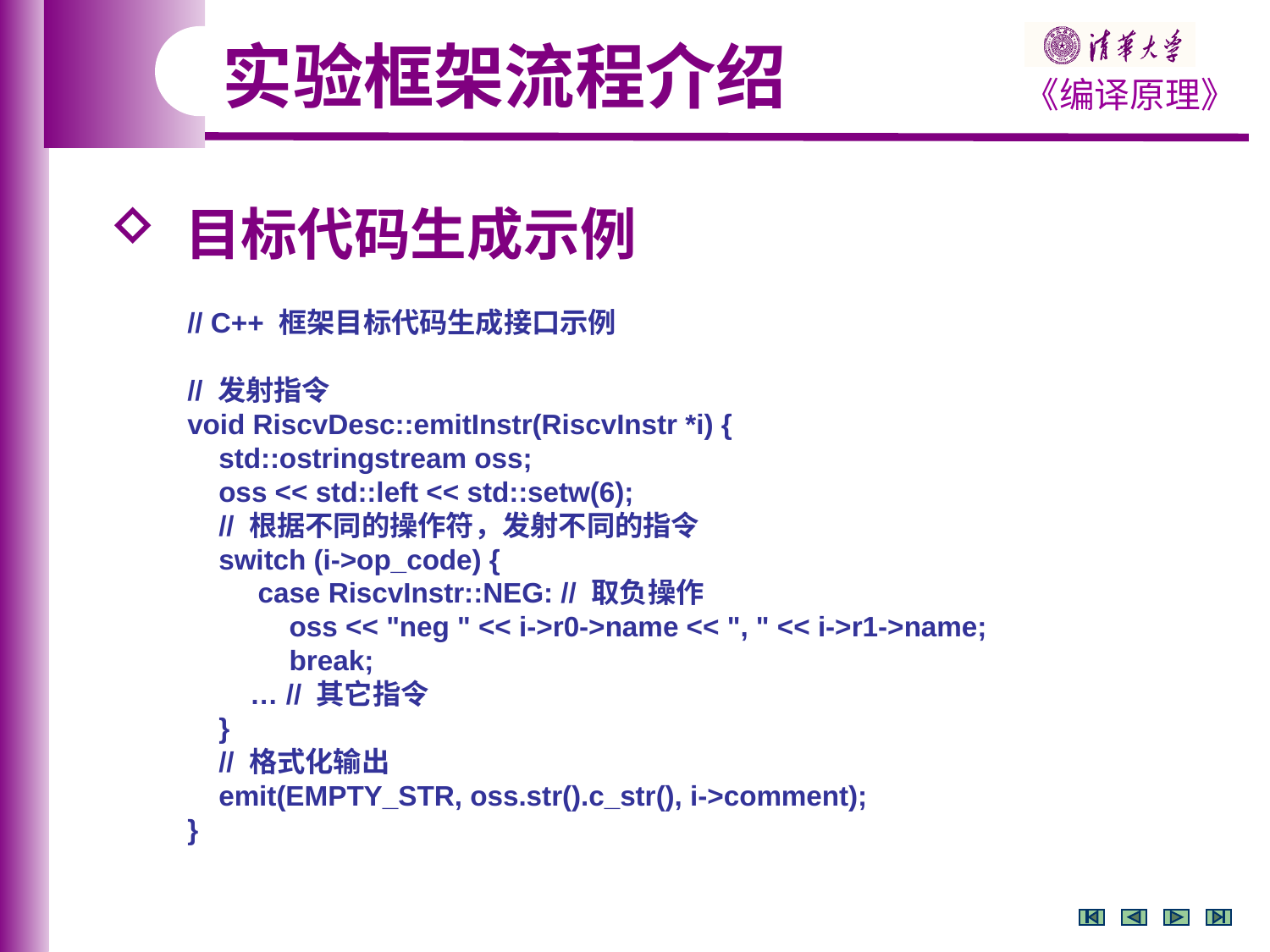

实验框架流程介绍
 目标代码生成示例
// C++ 框架目标代码生成接口示例

// 发射指令
void RiscvDesc::emitInstr(RiscvInstr *i) {
    std::ostringstream oss;
    oss << std::left << std::setw(6);
    // 根据不同的操作符，发射不同的指令
    switch (i->op_code) {
         case RiscvInstr::NEG: // 取负操作
             oss << "neg " << i->r0->name << ", " << i->r1->name;
             break;
        … // 其它指令
    }
    // 格式化输出
    emit(EMPTY_STR, oss.str().c_str(), i->comment);
}